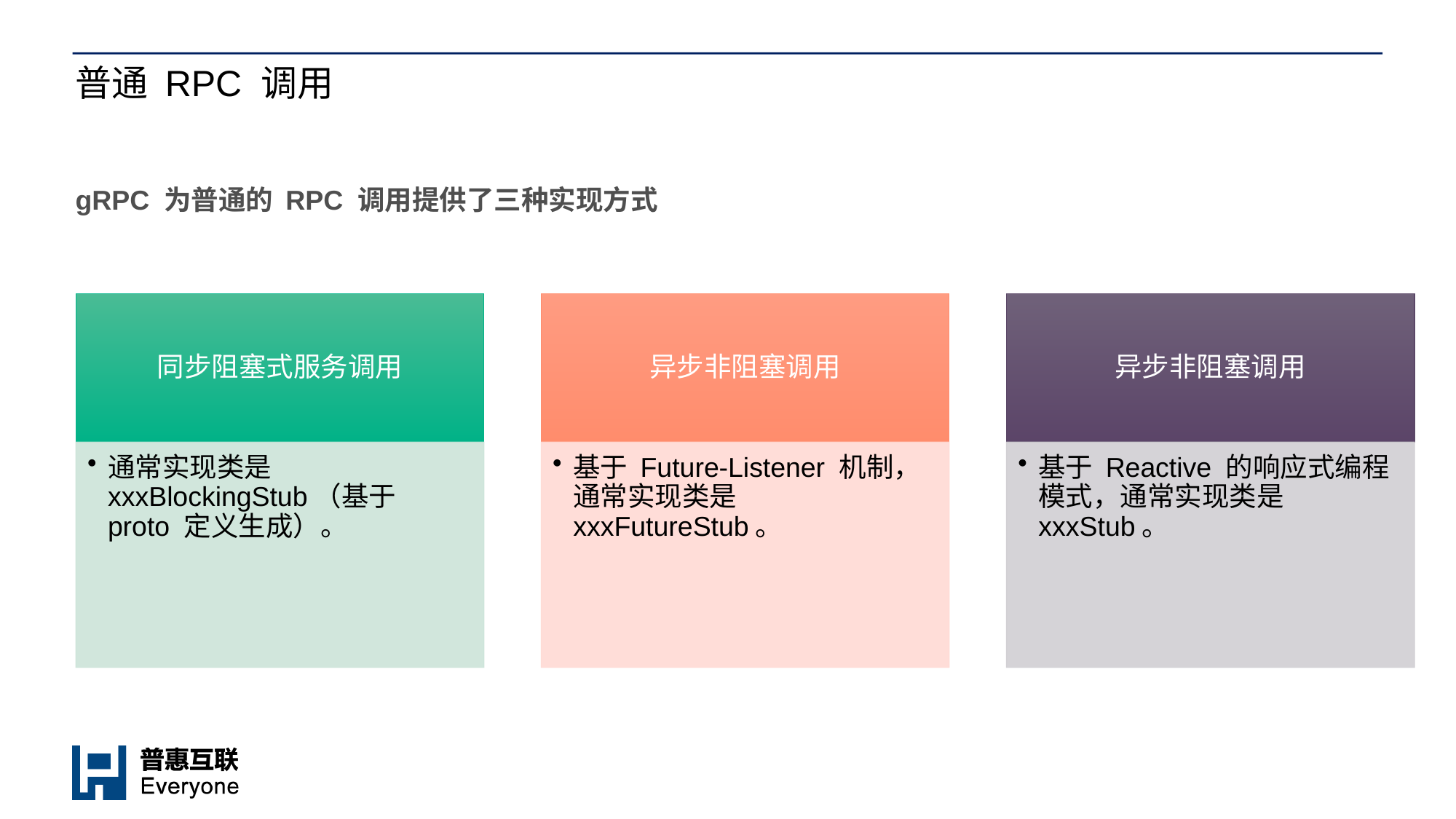

# 普通 RPC 调用
gRPC 为普通的 RPC 调用提供了三种实现方式

同步阻塞式服务调用
通常实现类是 xxxBlockingStub（基于 proto 定义生成）。
异步非阻塞调用
基于 Future-Listener 机制，通常实现类是 xxxFutureStub。
异步非阻塞调用
基于 Reactive 的响应式编程模式，通常实现类是 xxxStub。